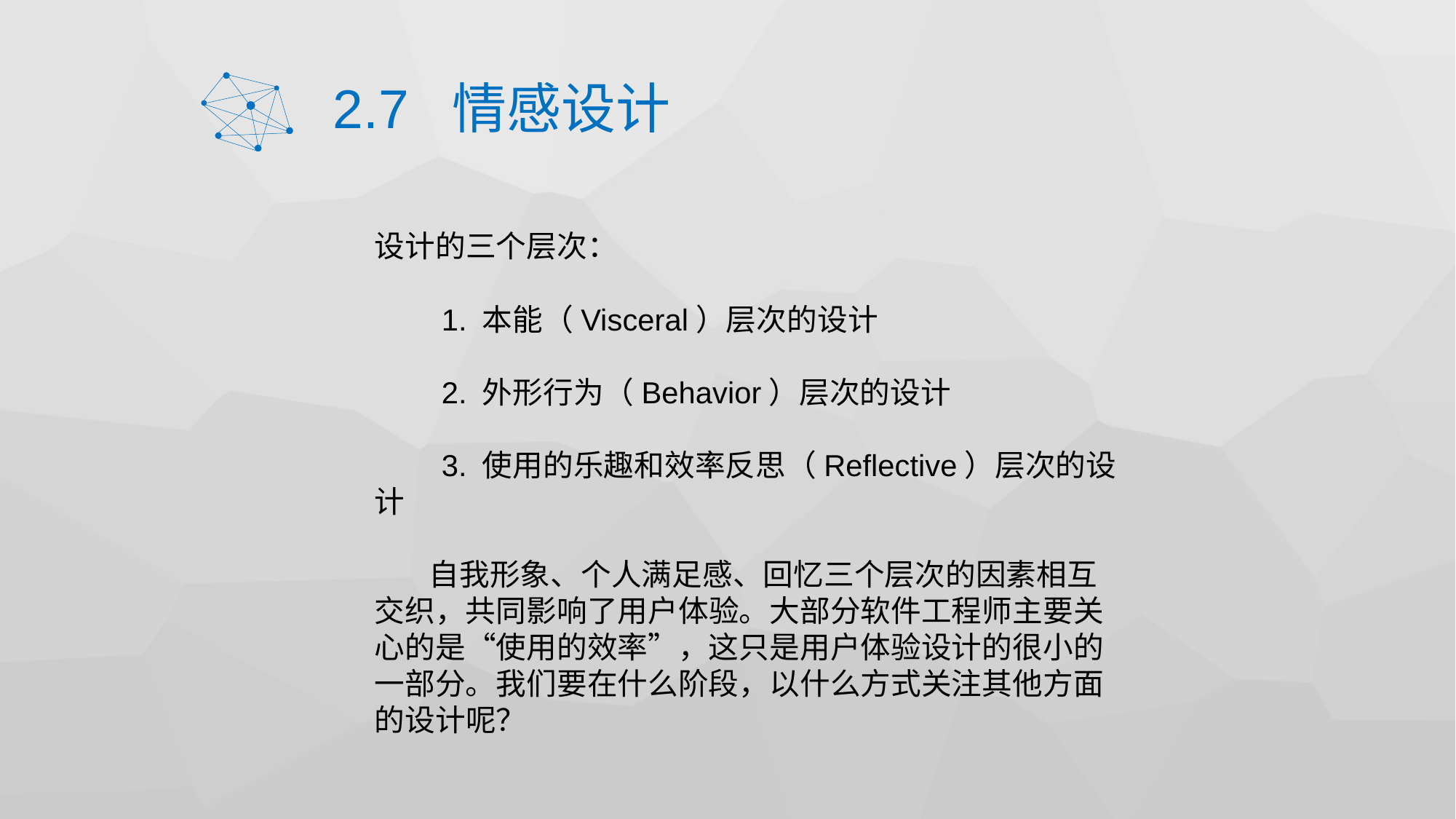

# 2.7  情感设计
设计的三个层次：

        1. 本能（Visceral）层次的设计

        2. 外形行为（Behavior）层次的设计

        3. 使用的乐趣和效率反思（Reflective）层次的设计

       自我形象、个人满足感、回忆三个层次的因素相互交织，共同影响了用户体验。大部分软件工程师主要关心的是“使用的效率”，这只是用户体验设计的很小的一部分。我们要在什么阶段，以什么方式关注其他方面的设计呢？